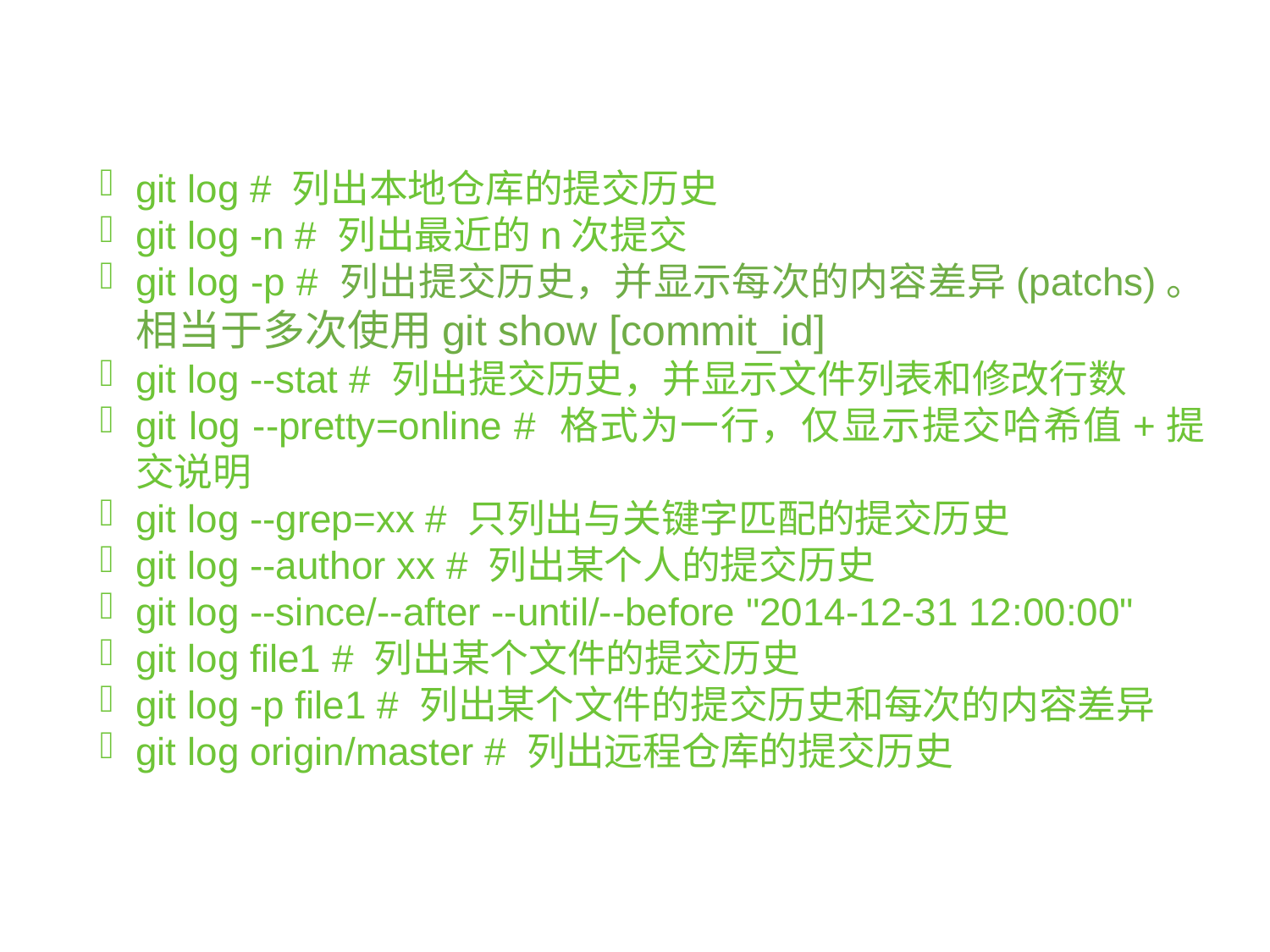

git log # 列出本地仓库的提交历史
git log -n # 列出最近的n次提交
git log -p # 列出提交历史，并显示每次的内容差异(patchs)。相当于多次使用git show [commit_id]
git log --stat # 列出提交历史，并显示文件列表和修改行数
git log --pretty=online # 格式为一行，仅显示提交哈希值+提交说明
git log --grep=xx # 只列出与关键字匹配的提交历史
git log --author xx # 列出某个人的提交历史
git log --since/--after --until/--before "2014-12-31 12:00:00"
git log file1 # 列出某个文件的提交历史
git log -p file1 # 列出某个文件的提交历史和每次的内容差异
git log origin/master # 列出远程仓库的提交历史